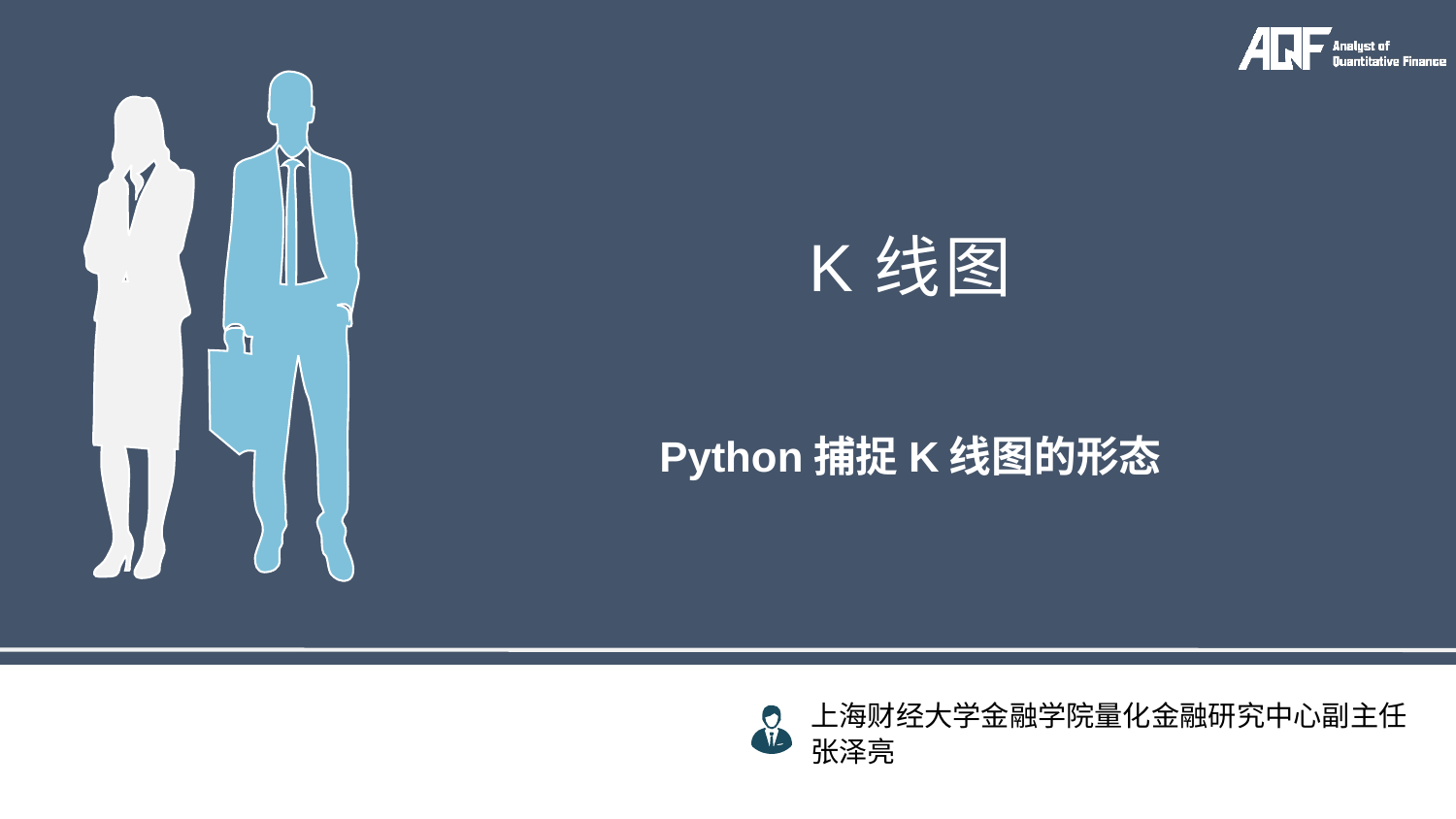

K线图
Python捕捉K线图的形态
上海财经大学金融学院量化金融研究中心副主任
张泽亮